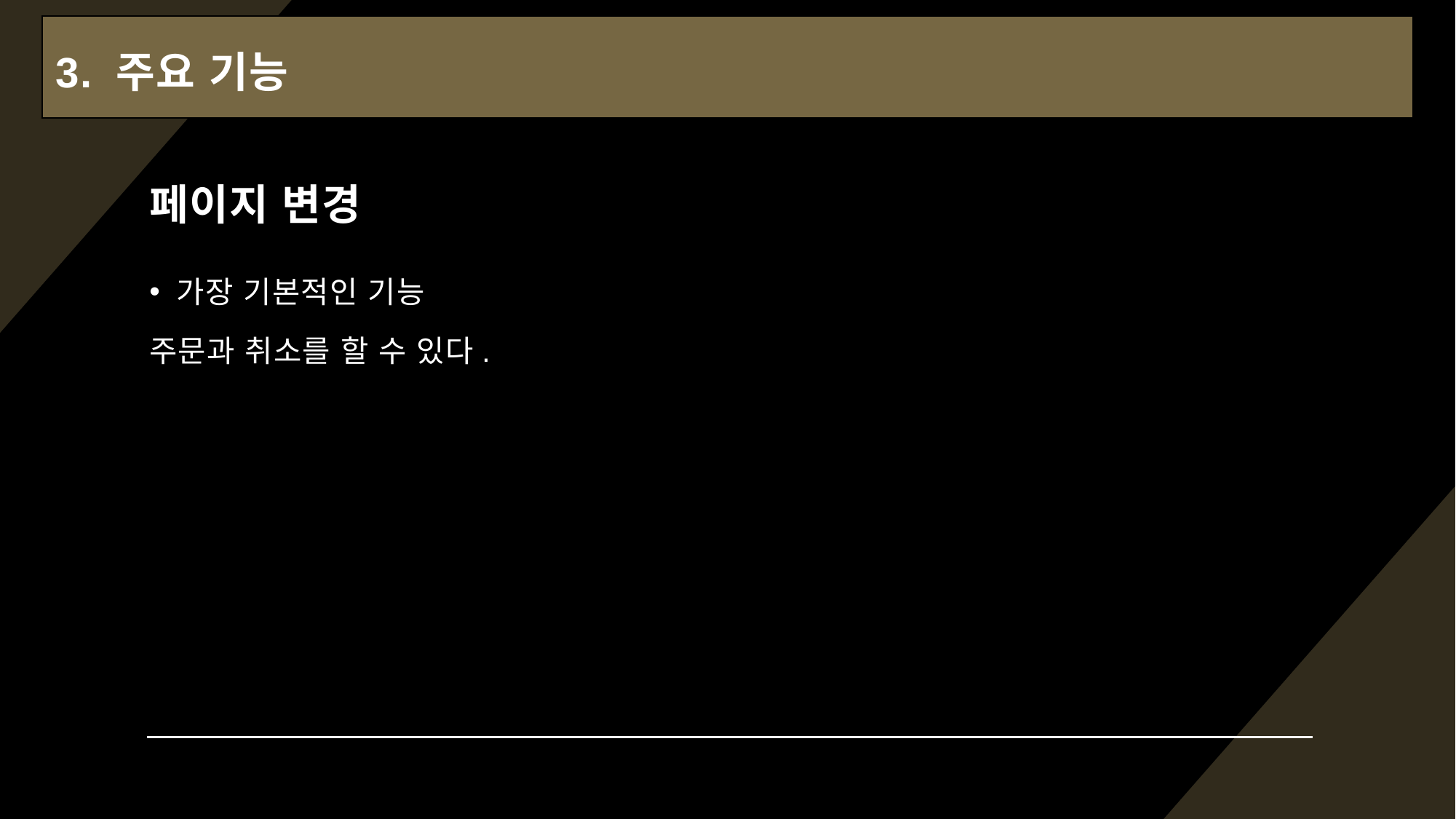

3. 주요 기능
# 페이지 변경
가장 기본적인 기능
주문과 취소를 할 수 있다.